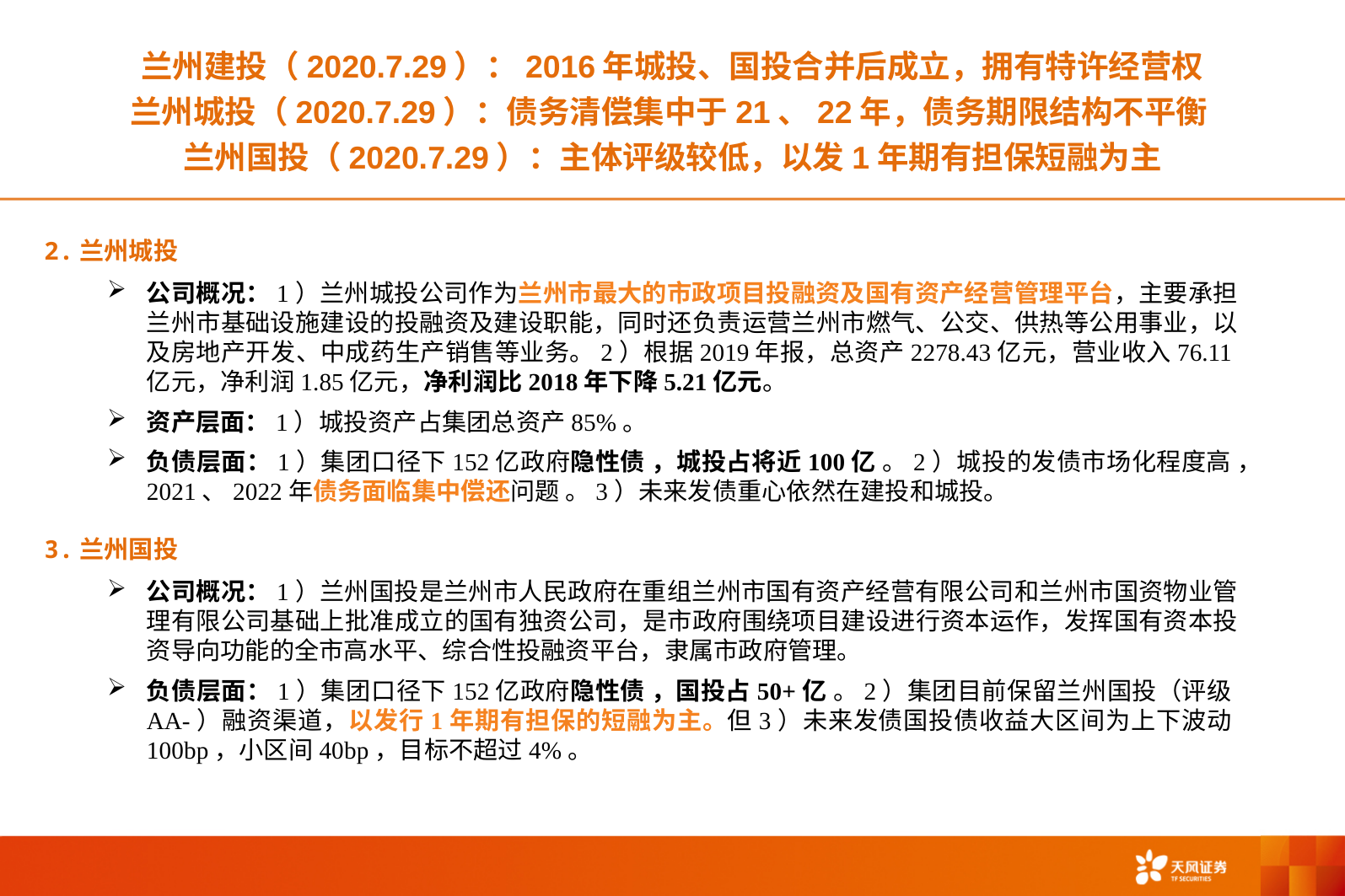

兰州建投（2020.7.29）：2016年城投、国投合并后成立，拥有特许经营权
兰州城投（2020.7.29）：债务清偿集中于21、22年，债务期限结构不平衡
兰州国投（2020.7.29）：主体评级较低，以发1年期有担保短融为主
2.兰州城投
公司概况：1）兰州城投公司作为兰州市最大的市政项目投融资及国有资产经营管理平台，主要承担兰州市基础设施建设的投融资及建设职能，同时还负责运营兰州市燃气、公交、供热等公用事业，以及房地产开发、中成药生产销售等业务。2）根据2019年报，总资产2278.43亿元，营业收入76.11亿元，净利润1.85亿元，净利润比2018年下降5.21亿元。
资产层面：1）城投资产占集团总资产85%。
负债层面：1）集团口径下152亿政府隐性债 ，城投占将近100亿 。2）城投的发债市场化程度高 ，2021、2022年债务面临集中偿还问题 。3）未来发债重心依然在建投和城投。
3.兰州国投
公司概况：1）兰州国投是兰州市人民政府在重组兰州市国有资产经营有限公司和兰州市国资物业管理有限公司基础上批准成立的国有独资公司，是市政府围绕项目建设进行资本运作，发挥国有资本投资导向功能的全市高水平、综合性投融资平台，隶属市政府管理。
负债层面：1）集团口径下152亿政府隐性债 ，国投占50+亿 。2）集团目前保留兰州国投（评级AA-）融资渠道，以发行1年期有担保的短融为主。但3）未来发债国投债收益大区间为上下波动100bp，小区间40bp，目标不超过4%。
49